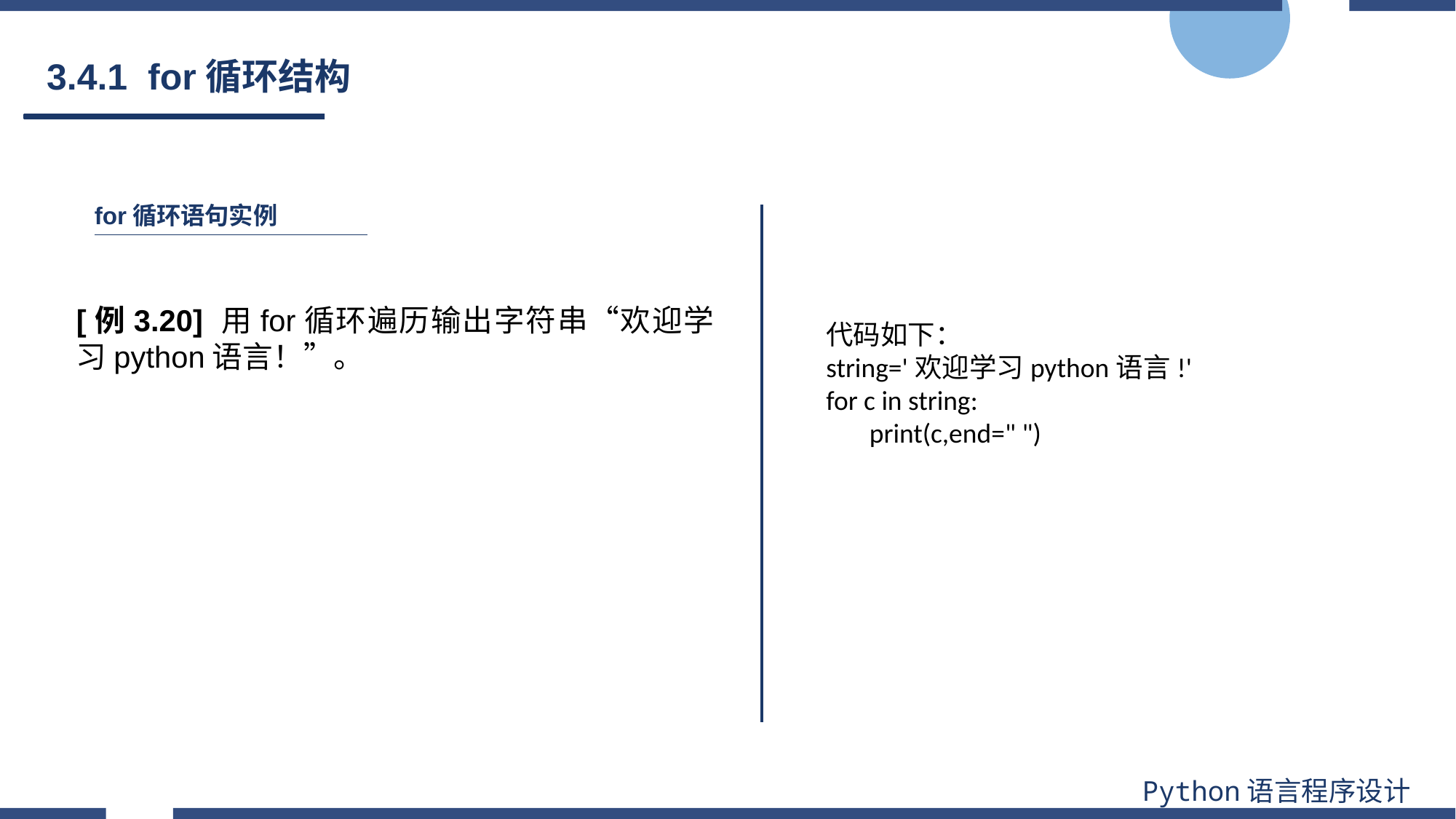

# 3.4.1  for循环结构
for循环语句实例
[例3.20] 用for循环遍历输出字符串“欢迎学习python语言！”。
代码如下：
string='欢迎学习python语言!'
for c in string:
       print(c,end=" ")